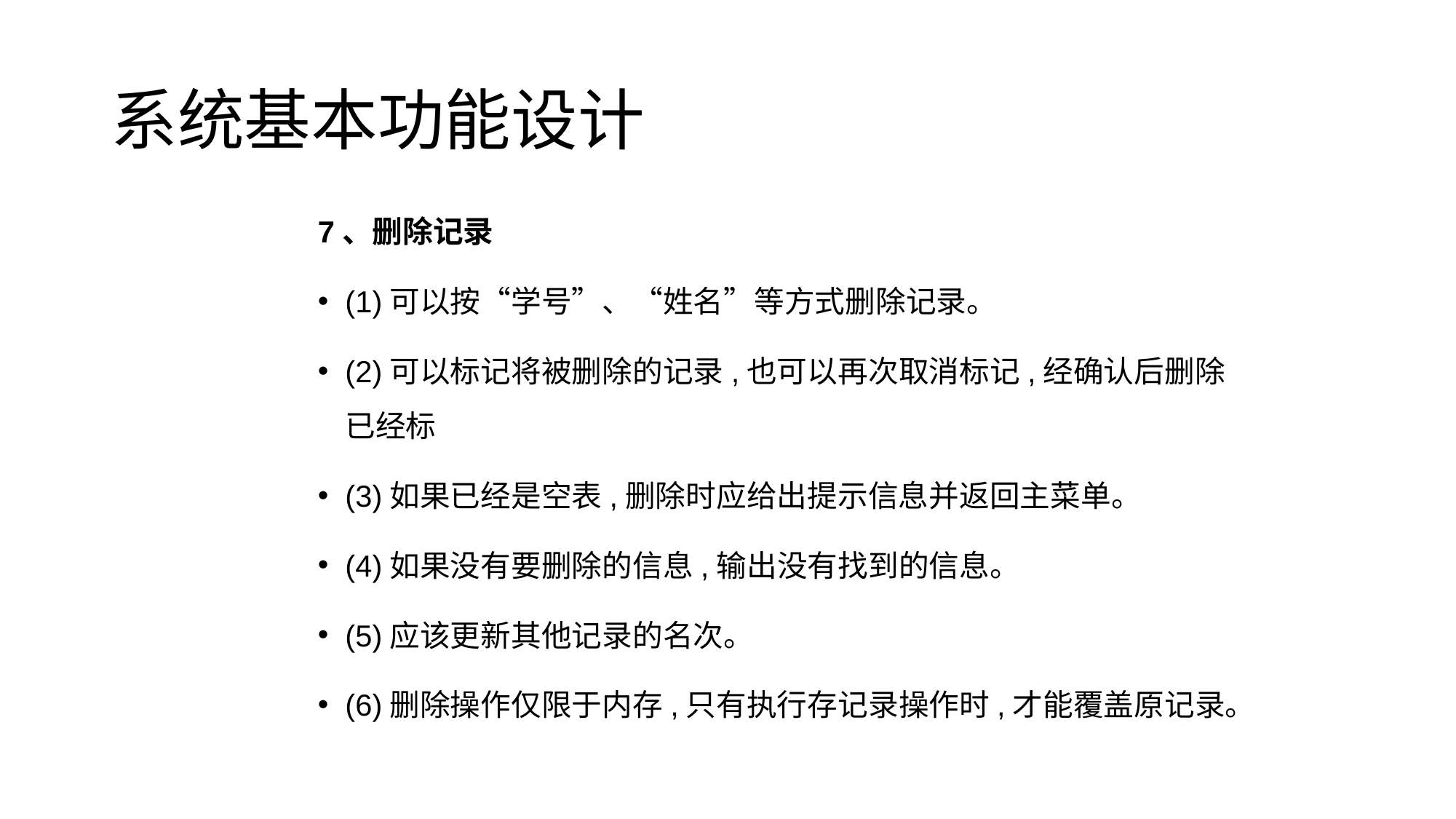

# 系统基本功能设计
7、删除记录
(1)可以按“学号”、“姓名”等方式删除记录。
(2)可以标记将被删除的记录,也可以再次取消标记,经确认后删除已经标
(3)如果已经是空表,删除时应给出提示信息并返回主菜单。
(4)如果没有要删除的信息,输出没有找到的信息。
(5)应该更新其他记录的名次。
(6)删除操作仅限于内存,只有执行存记录操作时,才能覆盖原记录。